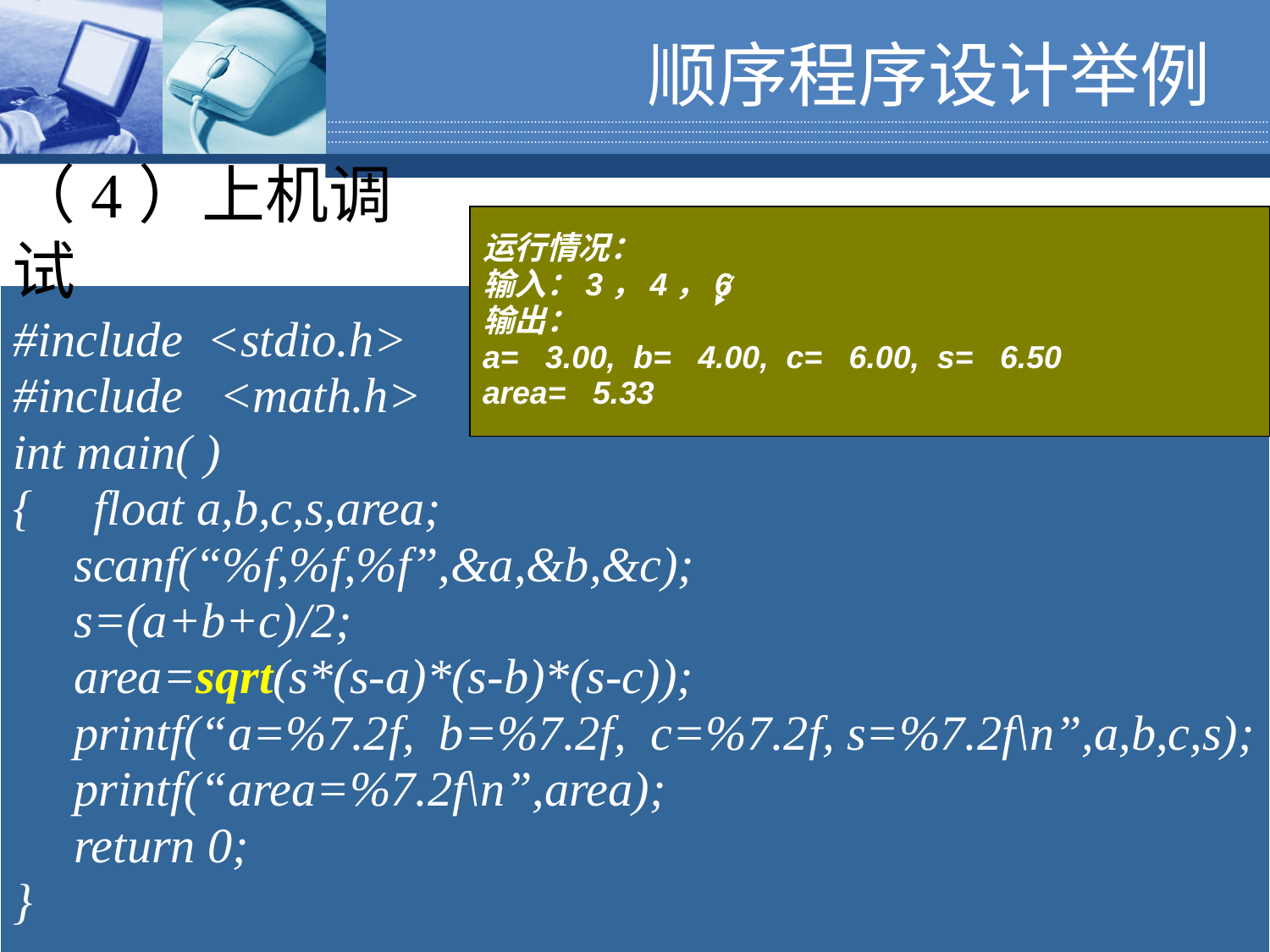

顺序程序设计举例
（4）上机调试
运行情况：
输入：3，4，6
输出：
a=   3.00,  b=   4.00,  c=   6.00,  s=   6.50
area=   5.33

#include  <stdio.h>
#include   <math.h>
int main( )
{     float a,b,c,s,area;
     scanf(“%f,%f,%f”,&a,&b,&c);
     s=(a+b+c)/2;
     area=sqrt(s*(s-a)*(s-b)*(s-c));
     printf(“a=%7.2f,  b=%7.2f,  c=%7.2f, s=%7.2f\n”,a,b,c,s);
     printf(“area=%7.2f\n”,area);
     return 0;
}